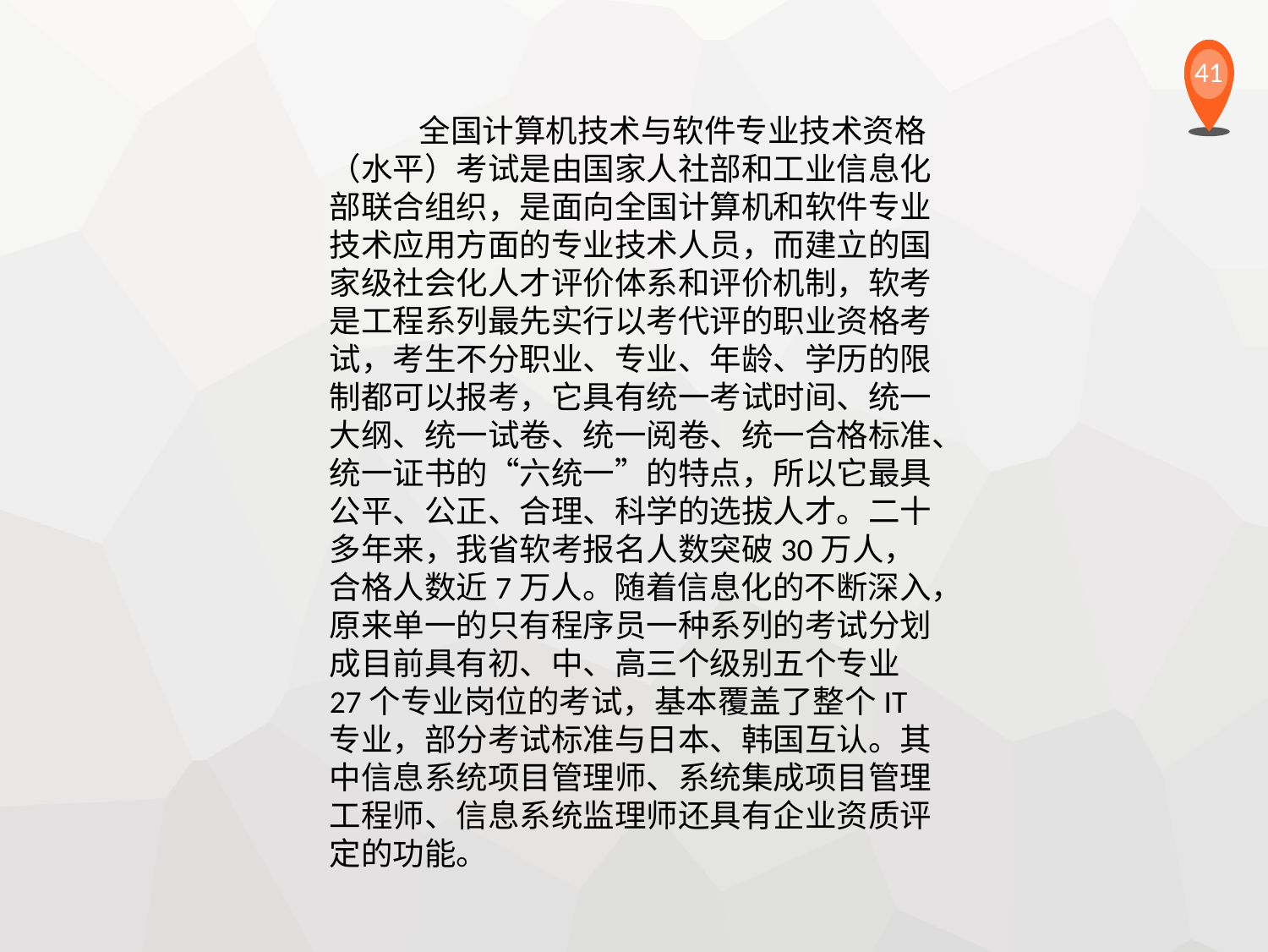

41
      　 全国计算机技术与软件专业技术资格（水平）考试是由国家人社部和工业信息化部联合组织，是面向全国计算机和软件专业技术应用方面的专业技术人员，而建立的国家级社会化人才评价体系和评价机制，软考是工程系列最先实行以考代评的职业资格考试，考生不分职业、专业、年龄、学历的限制都可以报考，它具有统一考试时间、统一大纲、统一试卷、统一阅卷、统一合格标准、统一证书的“六统一”的特点，所以它最具公平、公正、合理、科学的选拔人才。二十多年来，我省软考报名人数突破30万人，合格人数近7万人。随着信息化的不断深入，原来单一的只有程序员一种系列的考试分划成目前具有初、中、高三个级别五个专业27个专业岗位的考试，基本覆盖了整个IT专业，部分考试标准与日本、韩国互认。其中信息系统项目管理师、系统集成项目管理工程师、信息系统监理师还具有企业资质评定的功能。